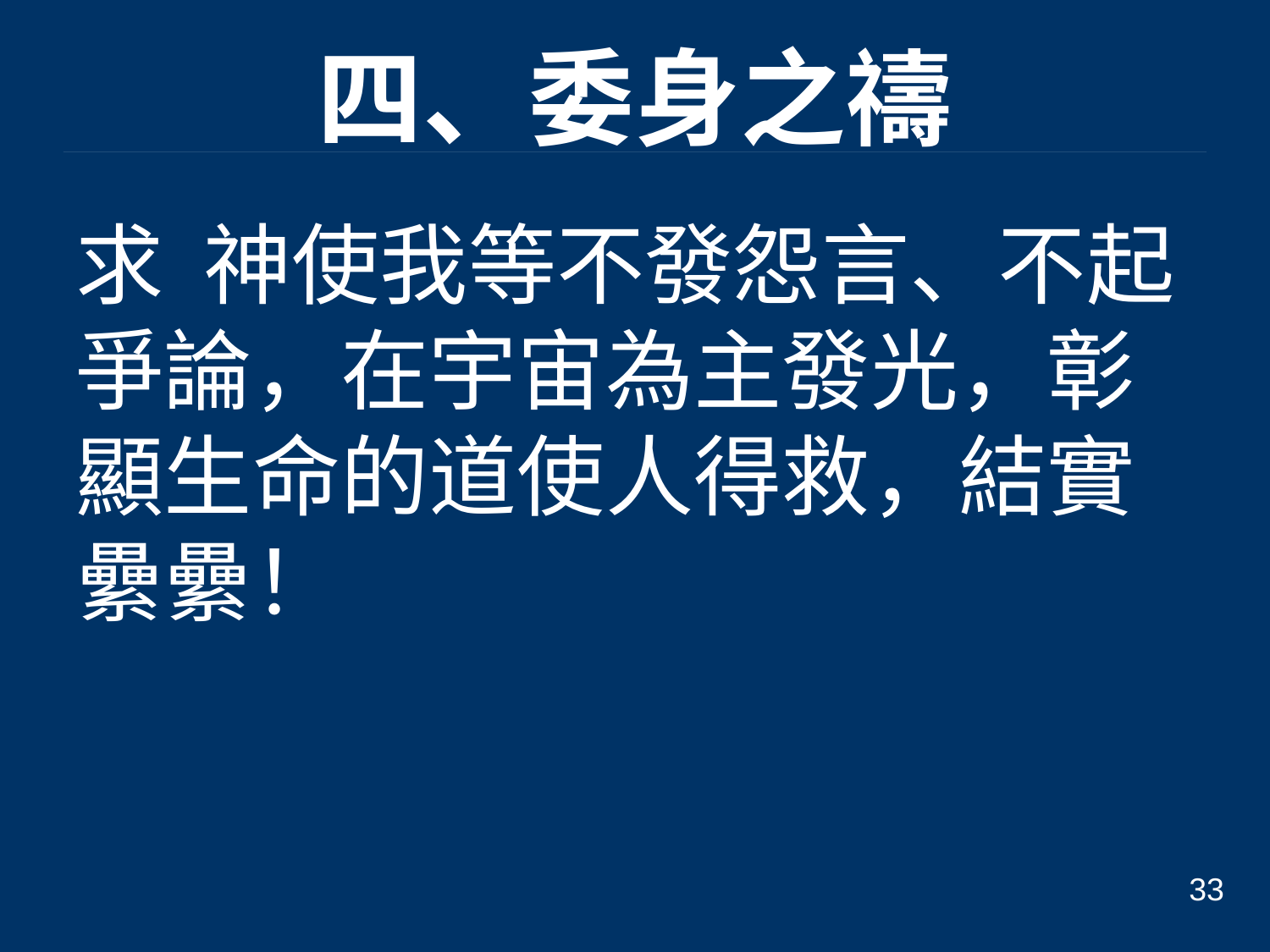

四、委身之禱

求  神使我等不發怨言、不起爭論，在宇宙為主發光，彰顯生命的道使人得救，結實纍纍！
33